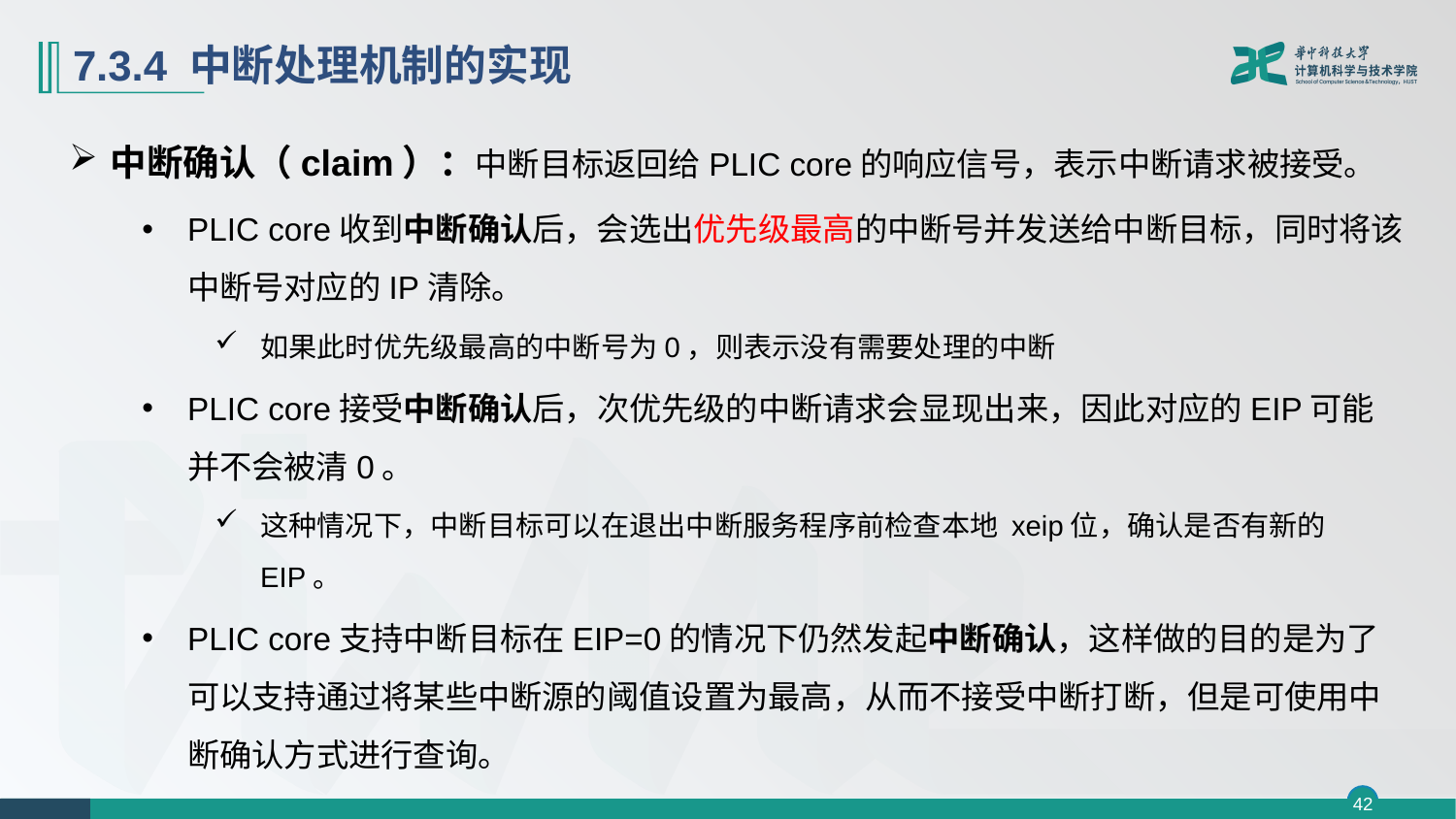

# 7.3.4 中断处理机制的实现
中断确认（claim）：中断目标返回给PLIC core的响应信号，表示中断请求被接受。
PLIC core收到中断确认后，会选出优先级最高的中断号并发送给中断目标，同时将该中断号对应的IP清除。
如果此时优先级最高的中断号为0，则表示没有需要处理的中断
PLIC core接受中断确认后，次优先级的中断请求会显现出来，因此对应的EIP可能并不会被清0。
这种情况下，中断目标可以在退出中断服务程序前检查本地 xeip位，确认是否有新的EIP。
PLIC core支持中断目标在EIP=0的情况下仍然发起中断确认，这样做的目的是为了可以支持通过将某些中断源的阈值设置为最高，从而不接受中断打断，但是可使用中断确认方式进行查询。